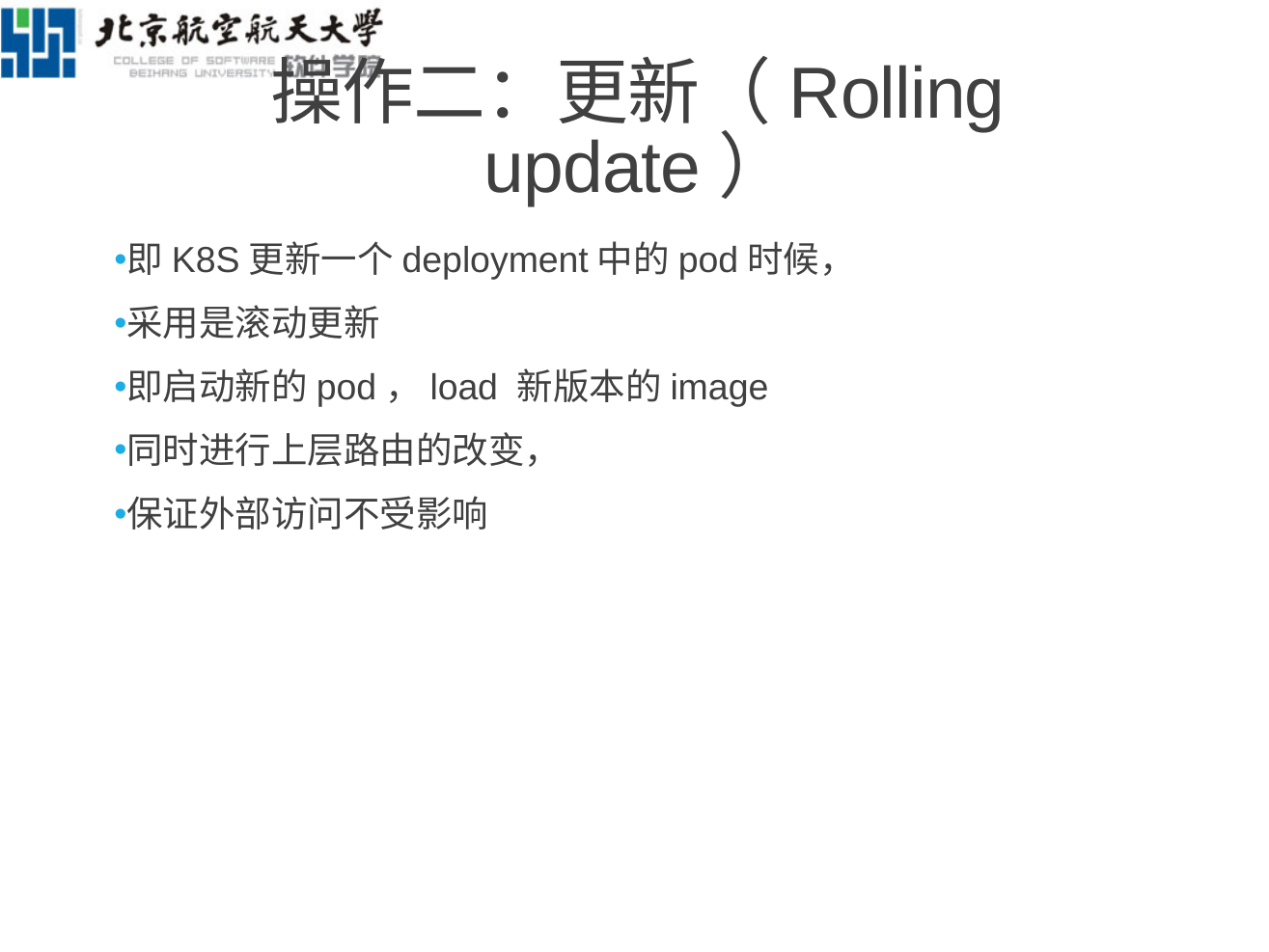

# 操作二：更新（Rolling update）
即K8S更新一个deployment中的pod时候，
采用是滚动更新
即启动新的pod，load 新版本的image
同时进行上层路由的改变，
保证外部访问不受影响